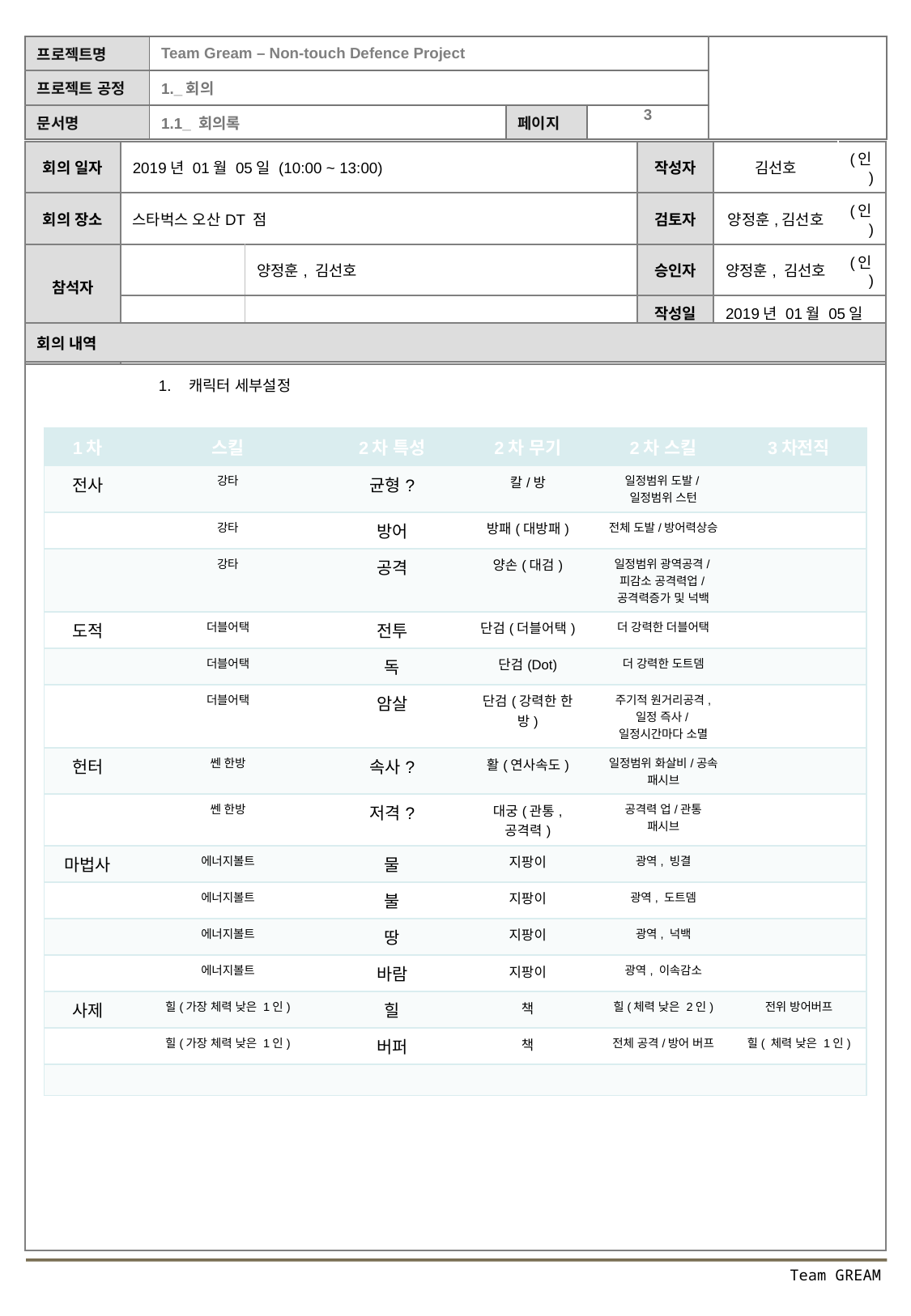

| 회의 일자 | 2019년 01월 05일 (10:00 ~ 13:00) |  | 작성자 | 김선호 | (인) |
| --- | --- | --- | --- | --- | --- |
| 회의 장소 | 스타벅스 오산DT 점 |  | 검토자 | 양정훈,김선호 | (인) |
| 참석자 |  | 양정훈, 김선호 | 승인자 | 양정훈, 김선호 | (인) |
|  |  |  | 작성일 | 2019년 01월 05일 |  |
| 회의 주제 | 아이디어 회의 3 , 전반적 및 세부적인 구성 요소 회의 |  |  |  |  |
| 회의 내역 |
| --- |
| 캐릭터 세부설정 캐릭터 UI 기본 졸라맨 + 무기 + 전직시 머리색, 길이로 구별 |
| 1차 | 스킬 | 2차 특성 | 2차 무기 | 2차 스킬 | 3차전직 |
| --- | --- | --- | --- | --- | --- |
| 전사 | 강타 | 균형? | 칼/방 | 일정범위 도발/일정범위 스턴 |  |
|  | 강타 | 방어 | 방패(대방패) | 전체 도발/방어력상승 |  |
|  | 강타 | 공격 | 양손(대검) | 일정범위 광역공격/피감소 공격력업/공격력증가 및 넉백 |  |
| 도적 | 더블어택 | 전투 | 단검(더블어택) | 더 강력한 더블어택 |  |
|  | 더블어택 | 독 | 단검(Dot) | 더 강력한 도트뎀 |  |
|  | 더블어택 | 암살 | 단검(강력한 한방) | 주기적 원거리공격, 일정 즉사/일정시간마다 소멸 |  |
| 헌터 | 쎈 한방 | 속사? | 활(연사속도) | 일정범위 화살비/공속 패시브 |  |
|  | 쎈 한방 | 저격? | 대궁(관통, 공격력) | 공격력 업/관통 패시브 |  |
| 마법사 | 에너지볼트 | 물 | 지팡이 | 광역, 빙결 |  |
|  | 에너지볼트 | 불 | 지팡이 | 광역, 도트뎀 |  |
|  | 에너지볼트 | 땅 | 지팡이 | 광역, 넉백 |  |
|  | 에너지볼트 | 바람 | 지팡이 | 광역, 이속감소 |  |
| 사제 | 힐(가장 체력 낮은 1인) | 힐 | 책 | 힐(체력 낮은 2인) | 전위 방어버프 |
|  | 힐(가장 체력 낮은 1인) | 버퍼 | 책 | 전체 공격/방어 버프 | 힐( 체력 낮은 1인) |
|  |  |  |  |  |  |